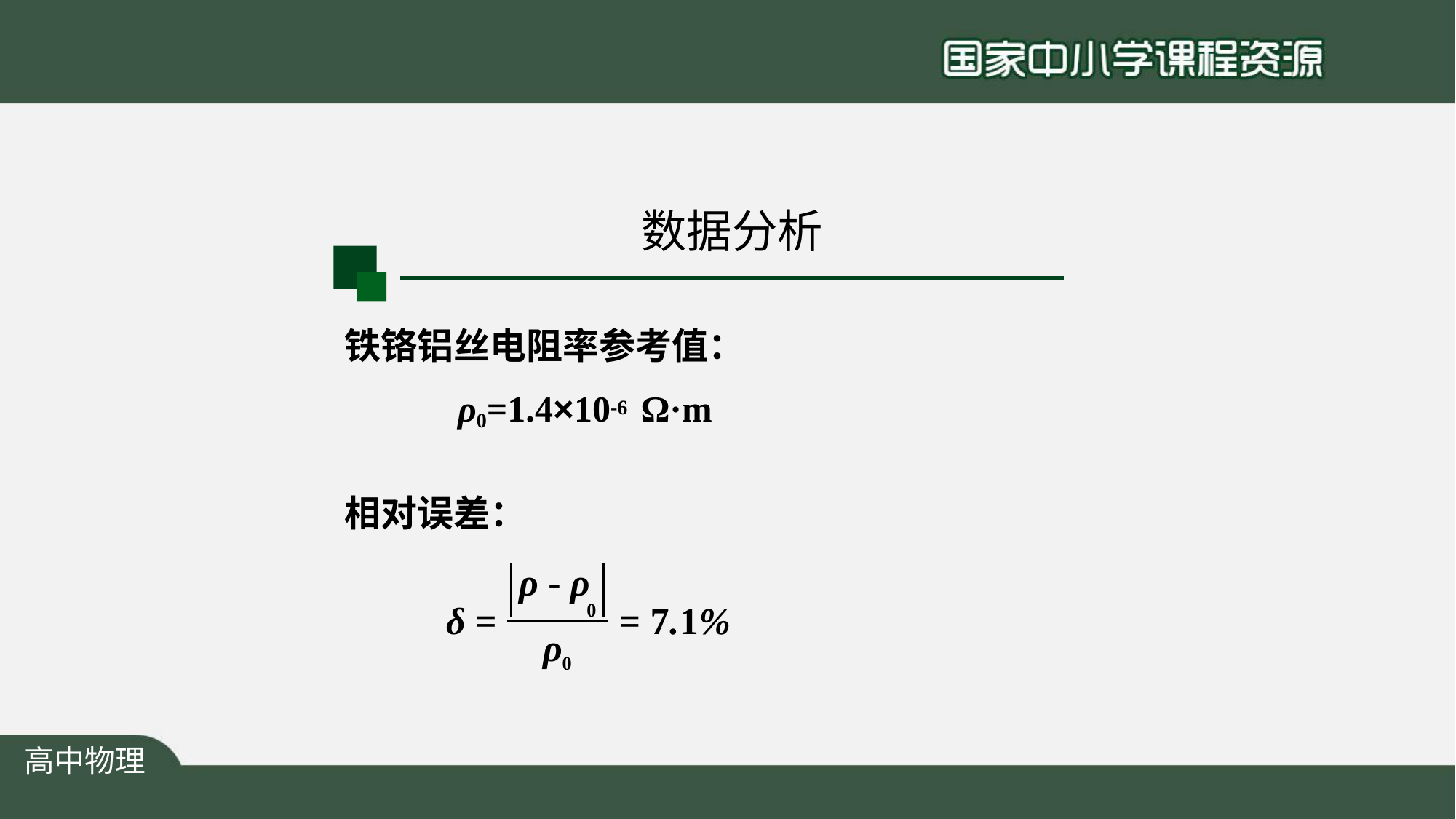

# 数据分析

铁铬铝丝电阻率参考值：
ρ0=1.4×10-6 Ω·m

相对误差：
ρ - ρ
δ =	0	= 7.1%

ρ0
高中物理